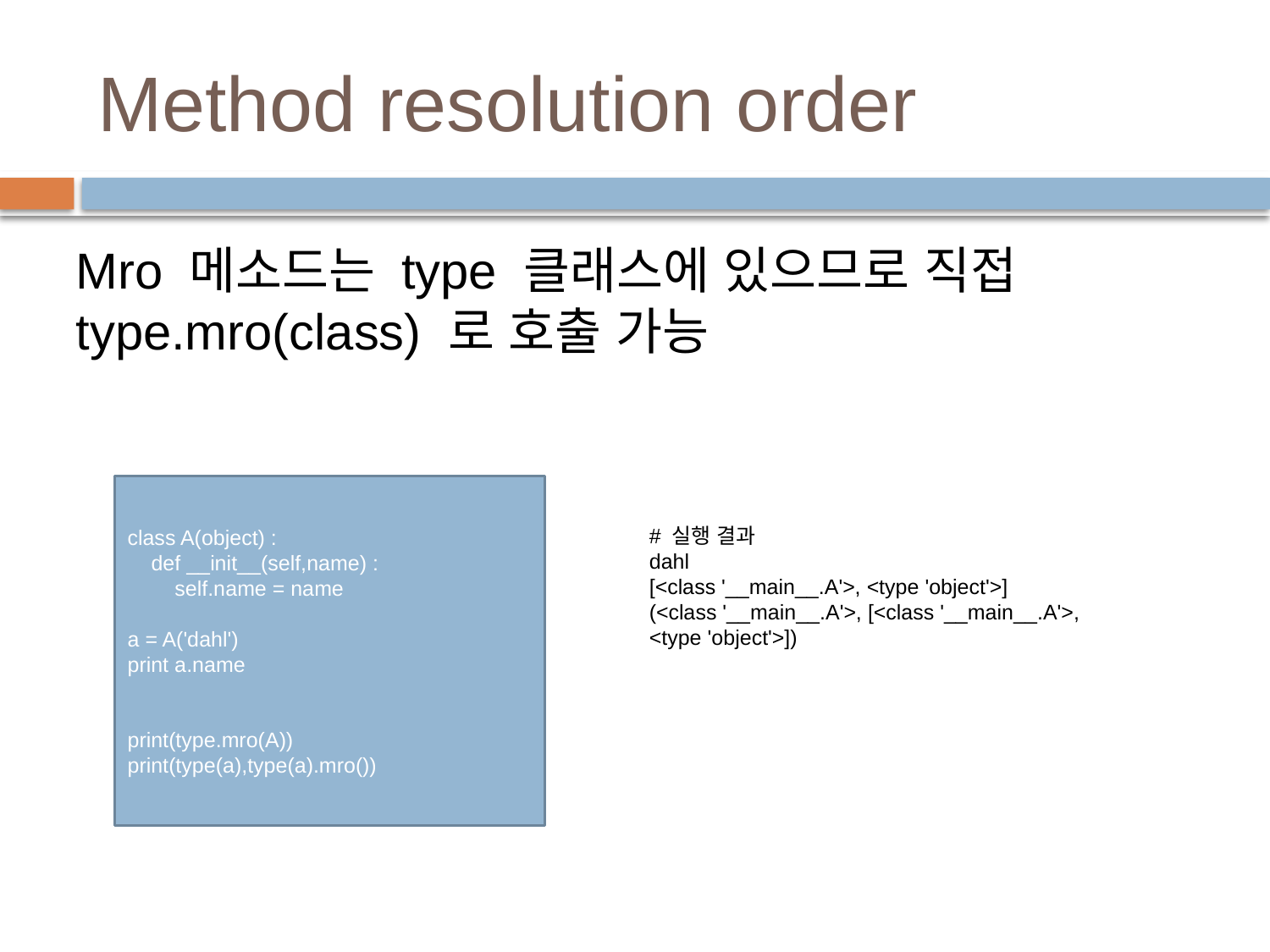

# Method resolution order
Mro 메소드는 type 클래스에 있으므로 직접 type.mro(class) 로 호출 가능
class A(object) :
    def __init__(self,name) :
        self.name = name

a = A('dahl')
print a.name

print(type.mro(A))
print(type(a),type(a).mro())
# 실행 결과
dahl
[<class '__main__.A'>, <type 'object'>]
(<class '__main__.A'>, [<class '__main__.A'>, <type 'object'>])